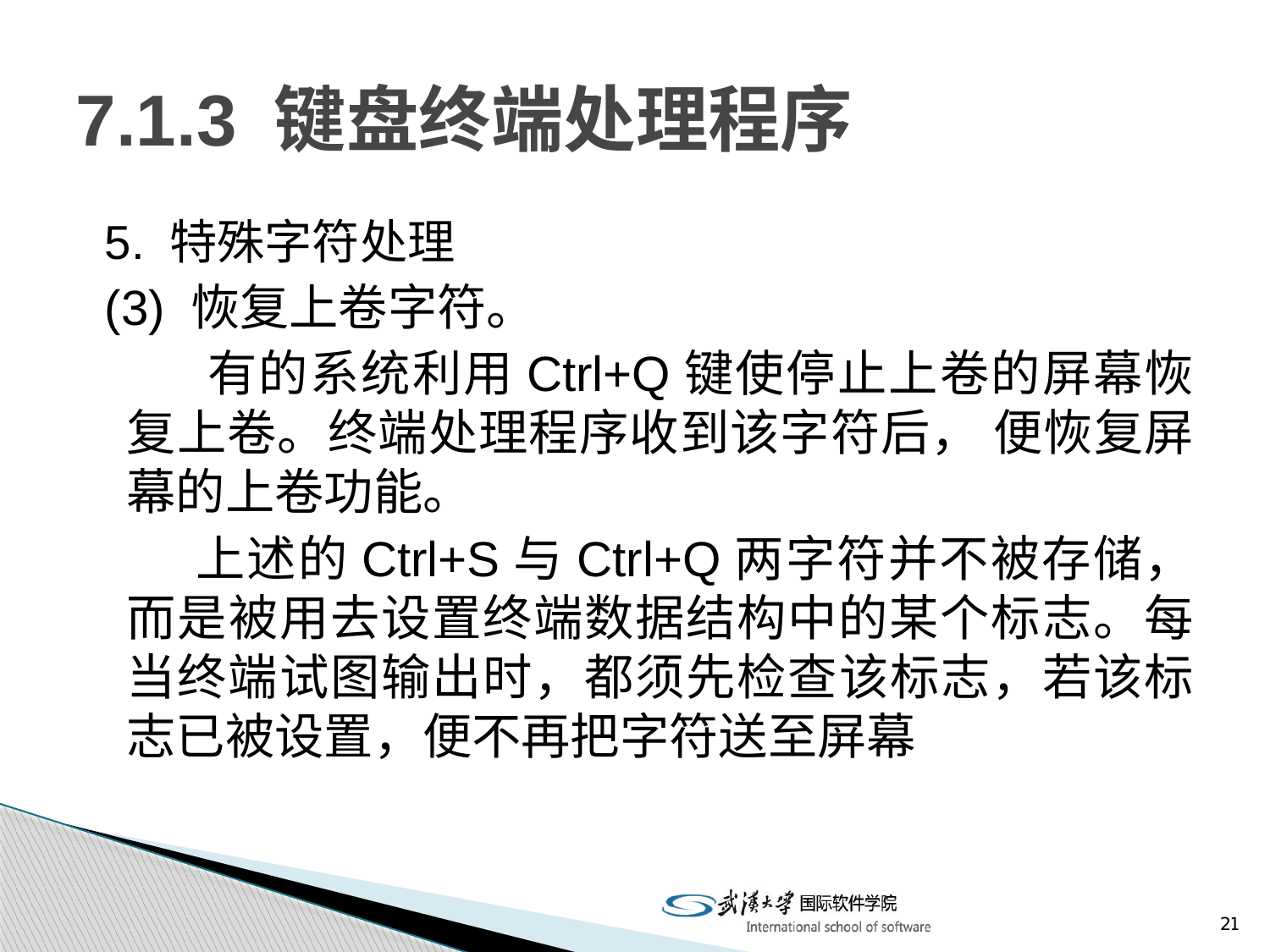

# 7.1.3 键盘终端处理程序
 5. 特殊字符处理
 (3) 恢复上卷字符。
        有的系统利用Ctrl+Q键使停止上卷的屏幕恢复上卷。终端处理程序收到该字符后， 便恢复屏幕的上卷功能。
       上述的Ctrl+S与Ctrl+Q两字符并不被存储，而是被用去设置终端数据结构中的某个标志。每当终端试图输出时，都须先检查该标志，若该标志已被设置，便不再把字符送至屏幕
21